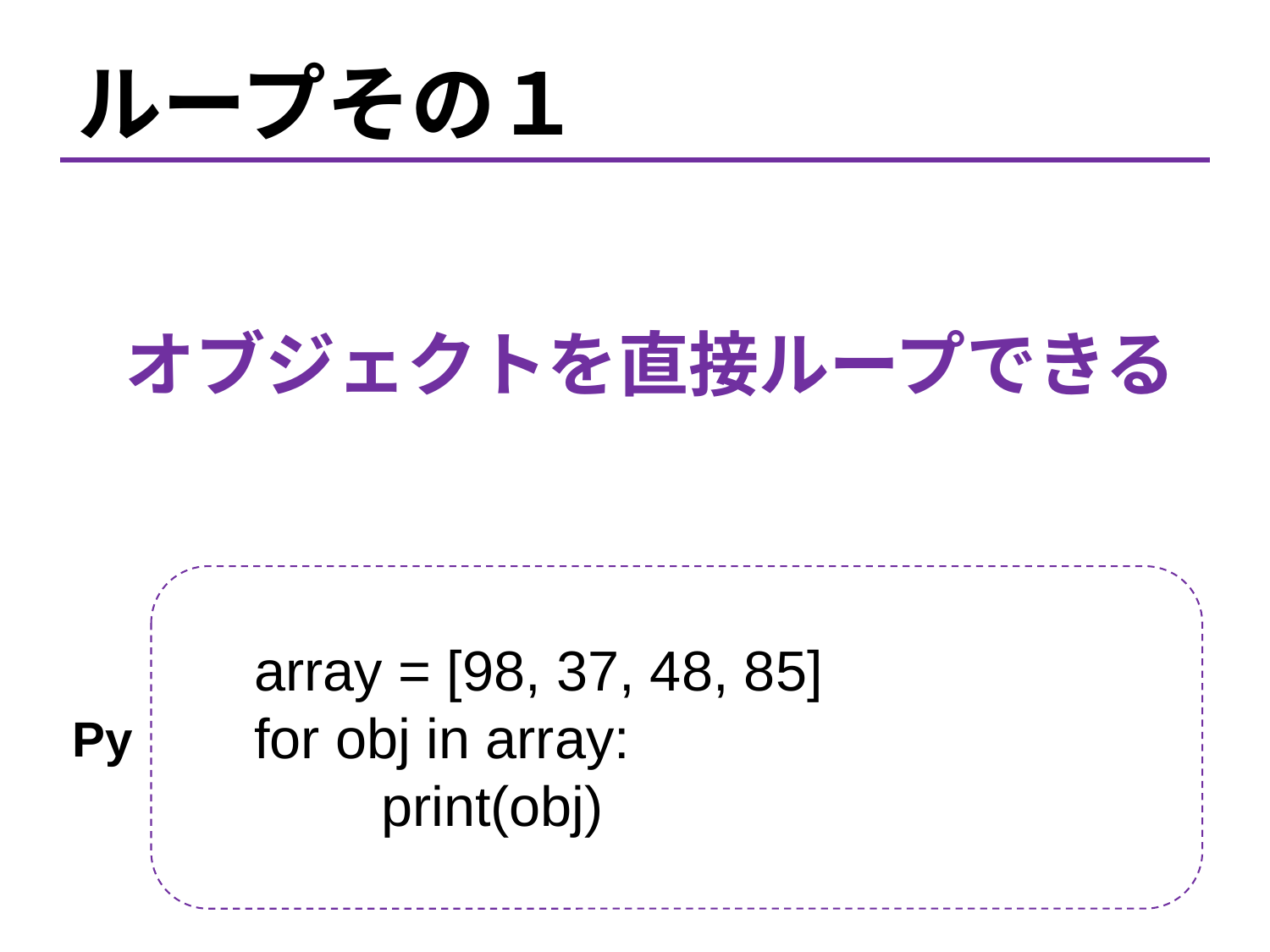

ループその１
オブジェクトを直接ループできる

array = [98, 37, 48, 85]
for obj in array:
	print(obj)
Py